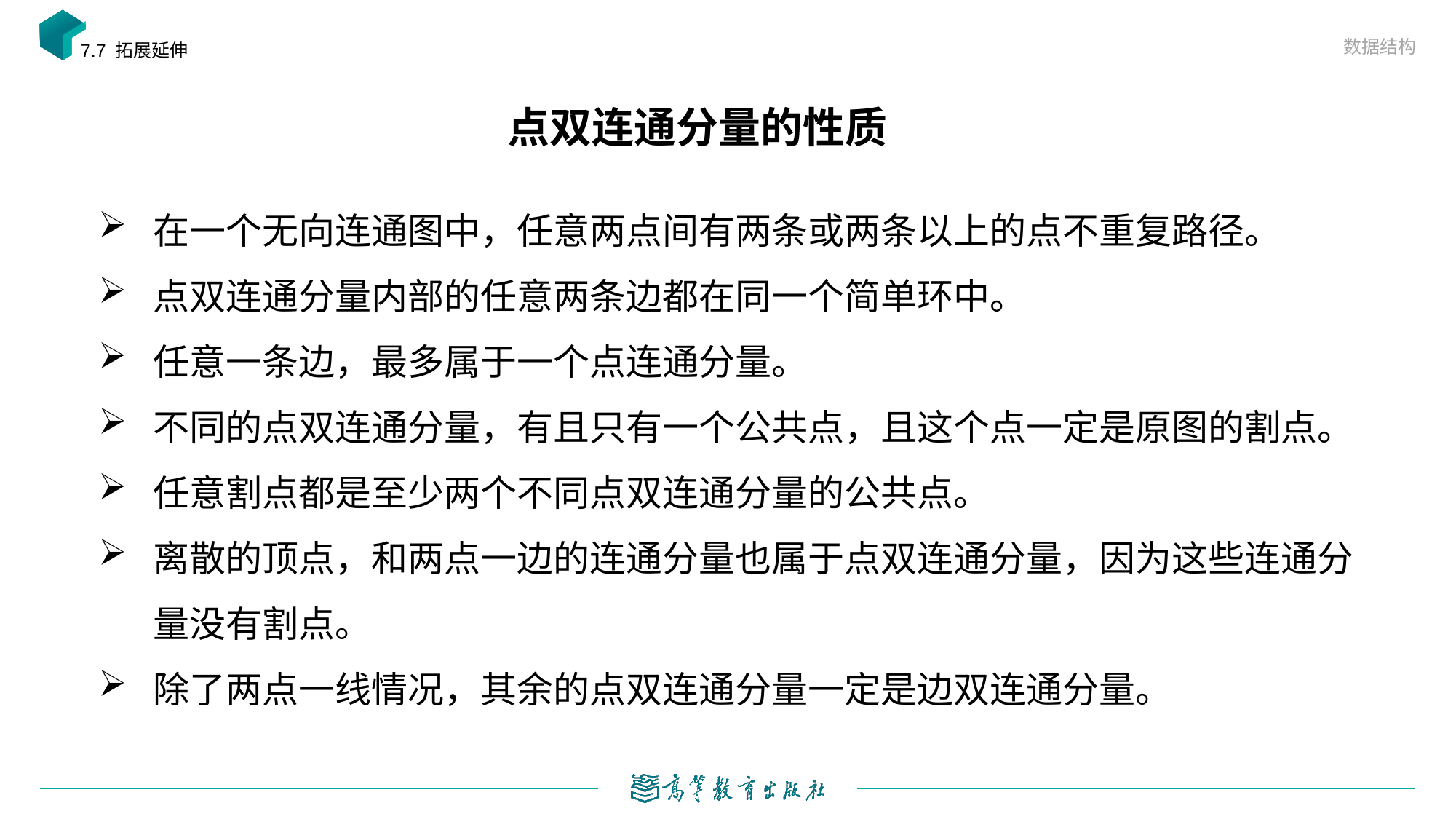

数据结构
7.7 拓展延伸

# 点双连通分量的性质
在一个无向连通图中，任意两点间有两条或两条以上的点不重复路径。
点双连通分量内部的任意两条边都在同一个简单环中。
任意一条边，最多属于一个点连通分量。
不同的点双连通分量，有且只有一个公共点，且这个点一定是原图的割点。
任意割点都是至少两个不同点双连通分量的公共点。
离散的顶点，和两点一边的连通分量也属于点双连通分量，因为这些连通分量没有割点。
除了两点一线情况，其余的点双连通分量一定是边双连通分量。